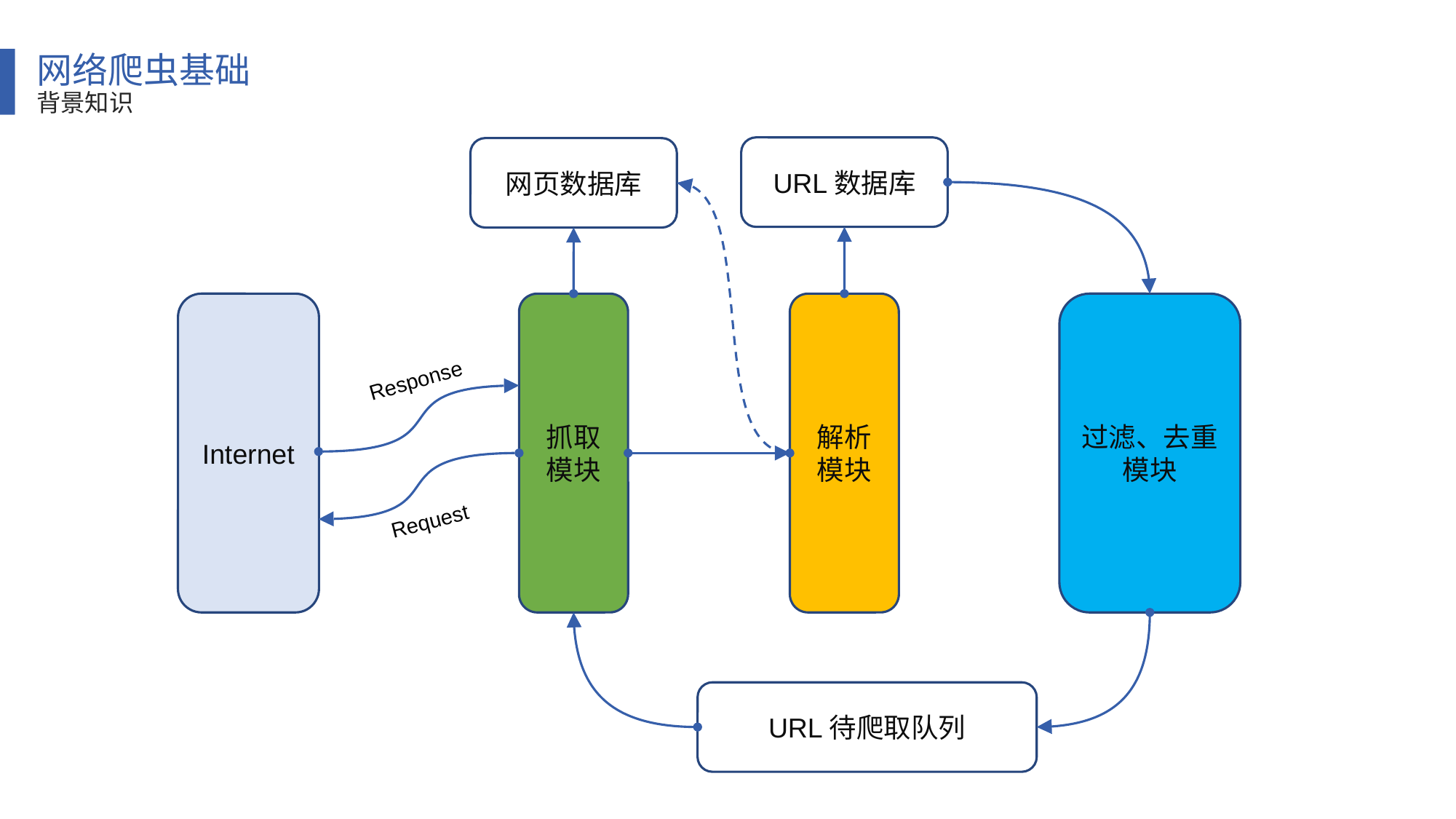

网络爬虫基础
背景知识
URL数据库
网页数据库
Internet
抓取模块
解析模块
过滤、去重模块
Response
Request
URL待爬取队列